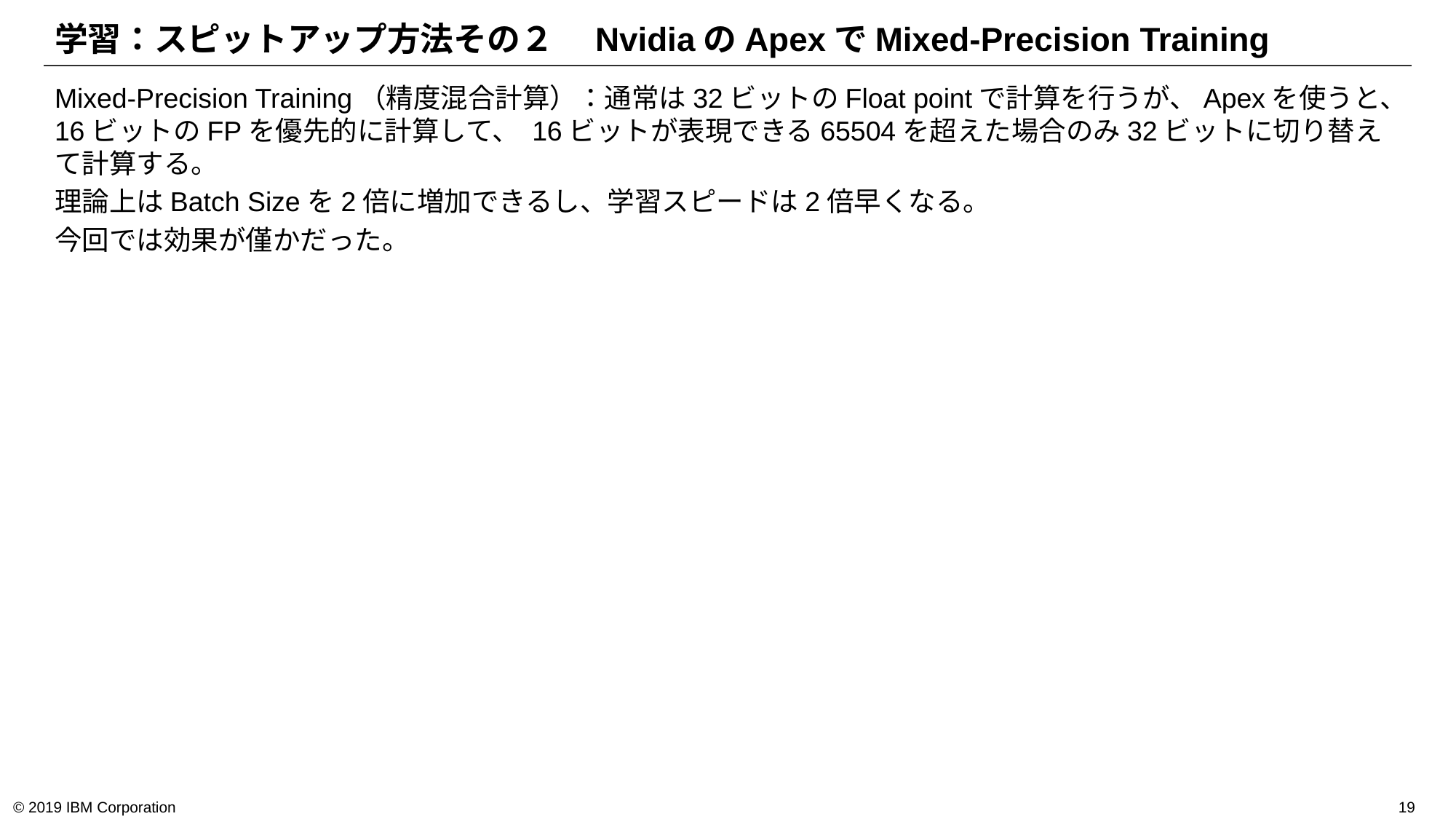

# 学習：スピットアップ方法その２　NvidiaのApexでMixed-Precision Training
Mixed-Precision Training（精度混合計算）：通常は32ビットのFloat pointで計算を行うが、Apexを使うと、16ビットのFPを優先的に計算して、 16ビットが表現できる65504を超えた場合のみ32ビットに切り替えて計算する。
理論上はBatch Sizeを2倍に増加できるし、学習スピードは2倍早くなる。
今回では効果が僅かだった。